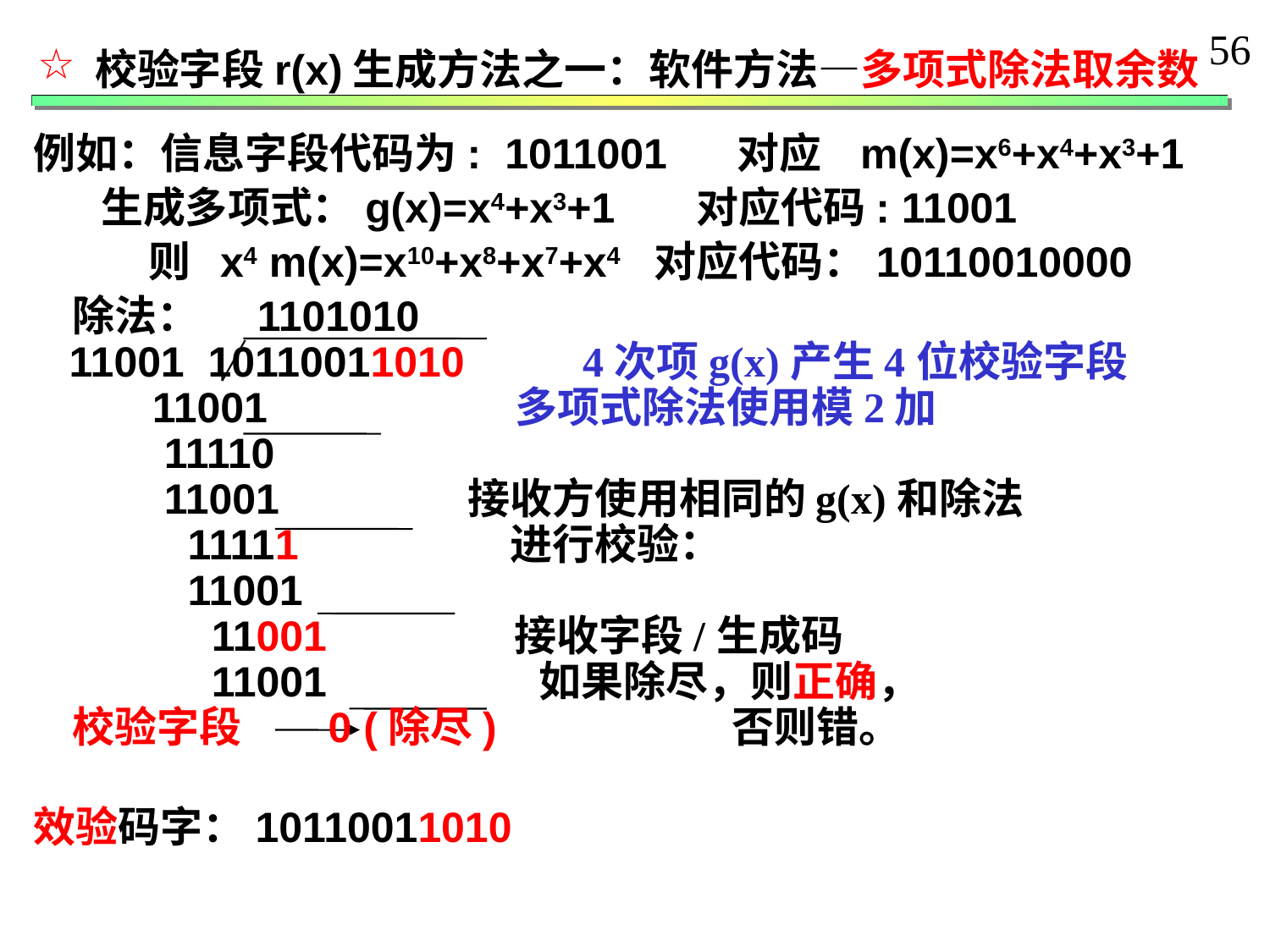

56
 校验字段r(x)生成方法之一：软件方法—多项式除法取余数

例如：信息字段代码为:  1011001     对应   m(x)=x6+x4+x3+1
      生成多项式：g(x)=x4+x3+1      对应代码: 11001
           则  x4 m(x)=x10+x8+x7+x4  对应代码：10110010000
   除法：     1101010
   11001  10110011010          4次项g(x)产生4位校验字段
          11001                    多项式除法使用模2加
           11110
           11001               接收方使用相同的g(x)和除法
             11111                 进行校验：
             11001
               11001               接收字段/生成码
               11001                 如果除尽，则正确，
   校验字段        0 (除尽)                   否则错。

效验码字：10110011010